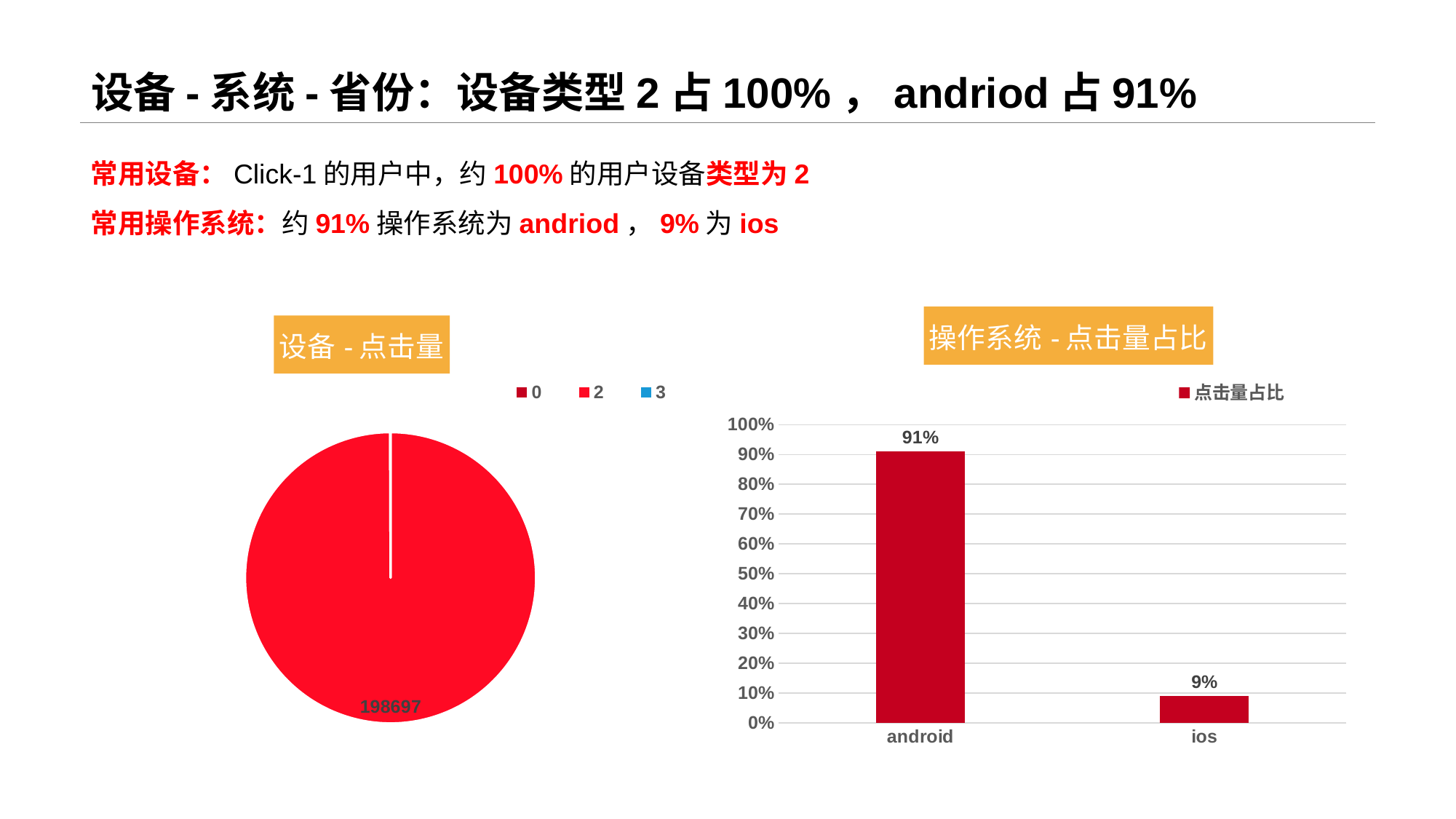

# 设备-系统-省份：设备类型2占100%，andriod占91%
常用设备：Click-1的用户中，约100%的用户设备类型为2
常用操作系统：约91%操作系统为andriod，9%为ios

### Chart: 操作系统-点击量占比

| Category | 点击量占比 |
|---|---|
| android | 0.91 |
| ios | 0.09 |

### Chart: 设备-点击量

| Category | 点击量占比 |
|---|---|
| 0 | 3.0 |
| 2 | 198697.0 |
| 3 | 87.0 |